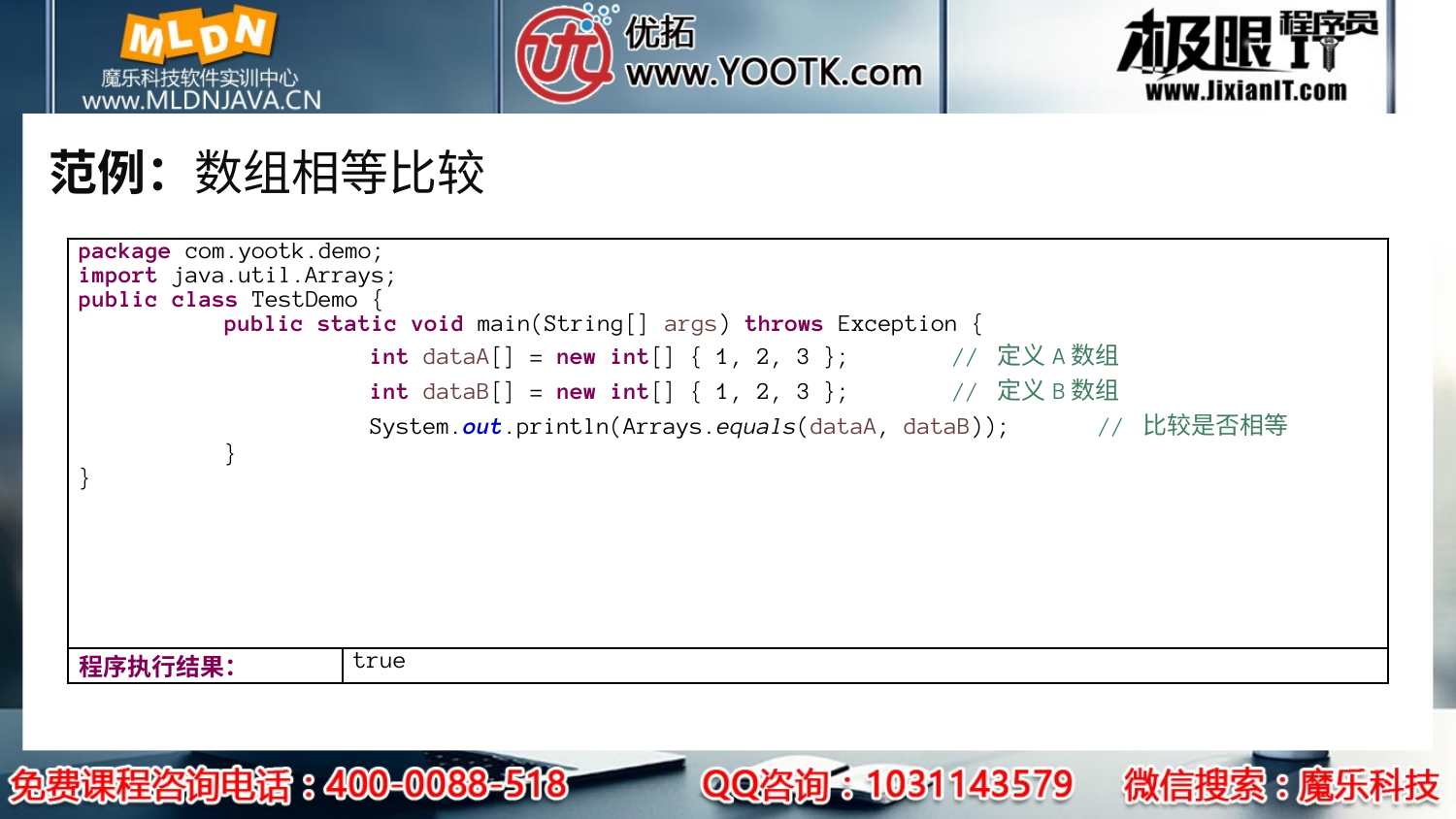

# 范例：数组相等比较
| package com.yootk.demo; import java.util.Arrays; public class TestDemo { public static void main(String[] args) throws Exception { int dataA[] = new int[] { 1, 2, 3 }; // 定义A数组 int dataB[] = new int[] { 1, 2, 3 }; // 定义B数组 System.out.println(Arrays.equals(dataA, dataB)); // 比较是否相等 } } |  |
| --- | --- |
| 程序执行结果： | true |